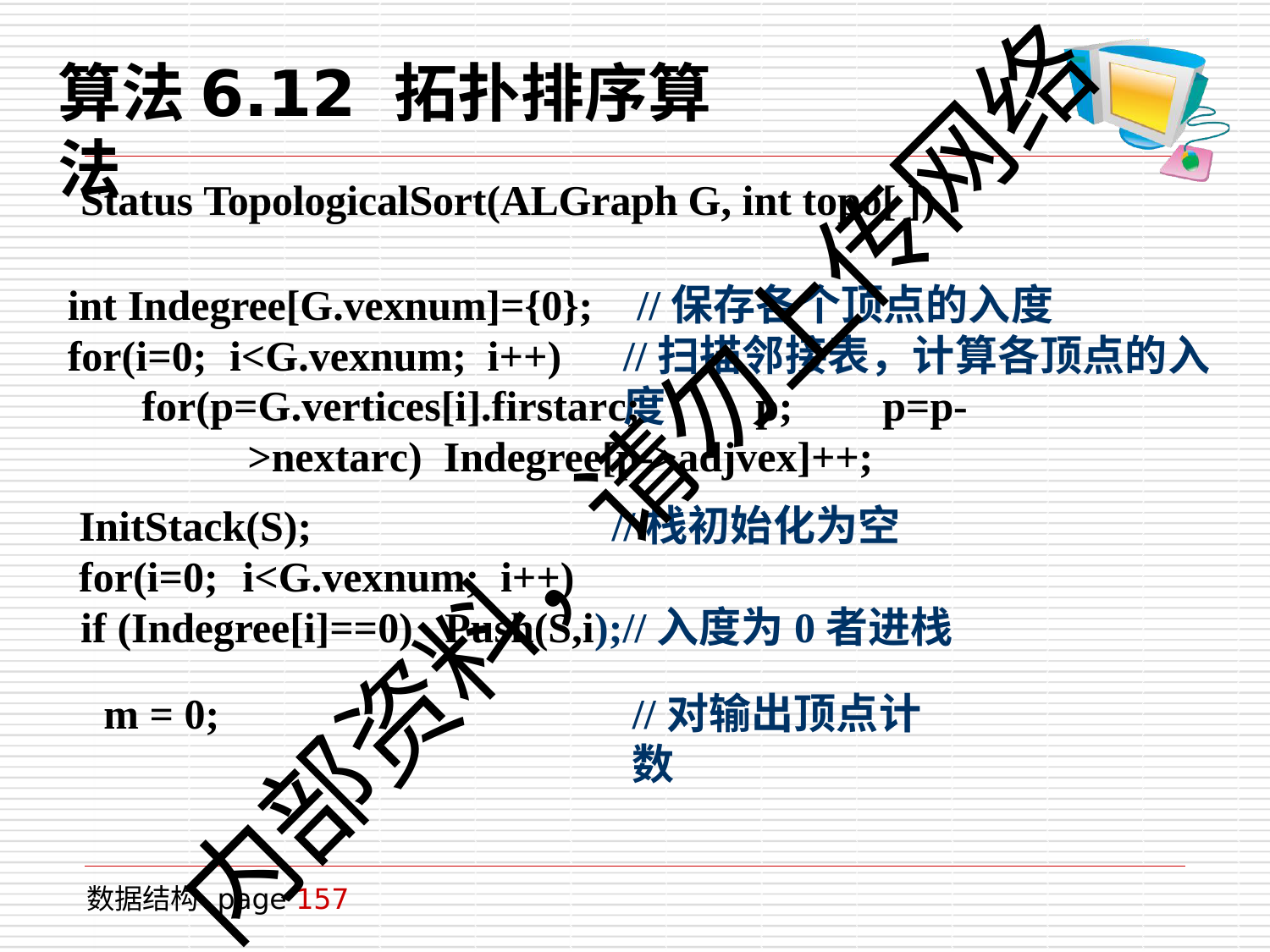

# 算法6.12 拓扑排序算法

Status TopologicalSort(ALGraph G, int topo[ ])
int Indegree[G.vexnum]={0};
for(i=0;	i<G.vexnum;	i++)
//保存各个顶点的入度
//扫描邻接表，计算各顶点的入度
for(p=G.vertices[i].firstarc;	p;	p=p->nextarc)  Indegree[p->adjvex]++;
InitStack(S);	//栈初始化为空
for(i=0;	i<G.vexnum;	i++)
内部资料，请勿上传网络
if (Indegree[i]==0)
m = 0;
Push(S,i);//入度为0者进栈
//对输出顶点计数

数据结构 page 157